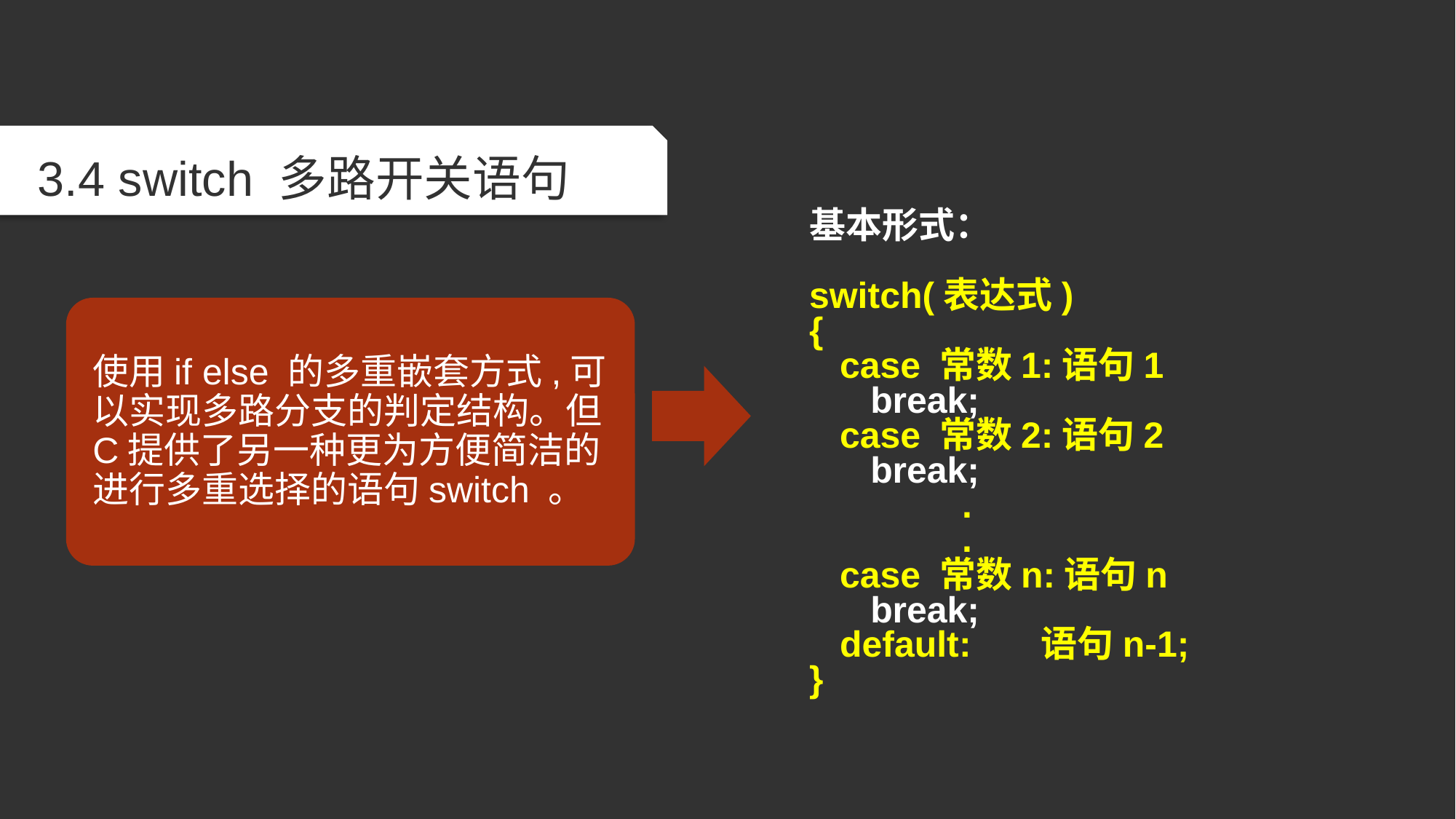

3.4 switch 多路开关语句

基本形式：

switch(表达式)
{
   case 常数1:语句1
      break;
   case 常数2:语句2
      break;
               .
               .
   case 常数n:语句n
      break;
   default:      语句n-1;
}
使用if else 的多重嵌套方式,可以实现多路分支的判定结构。但 C提供了另一种更为方便简洁的进行多重选择的语句switch 。